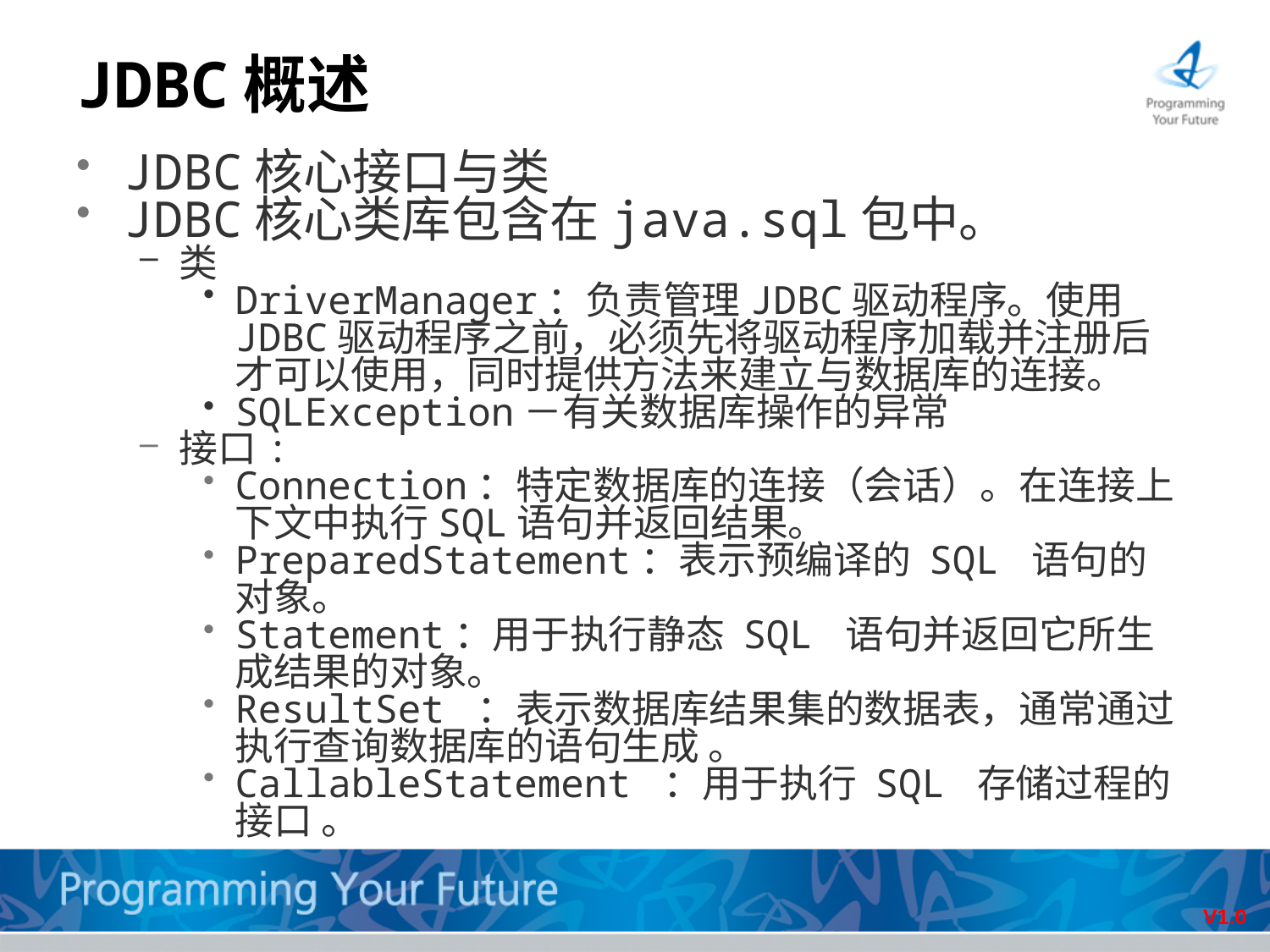

# JDBC概述
JDBC核心接口与类
JDBC核心类库包含在java.sql包中。
类
DriverManager：负责管理JDBC驱动程序。使用JDBC驱动程序之前，必须先将驱动程序加载并注册后才可以使用，同时提供方法来建立与数据库的连接。
SQLException－有关数据库操作的异常
接口:
Connection：特定数据库的连接（会话）。在连接上下文中执行SQL语句并返回结果。
PreparedStatement：表示预编译的 SQL 语句的对象。
Statement：用于执行静态 SQL 语句并返回它所生成结果的对象。
ResultSet ：表示数据库结果集的数据表，通常通过执行查询数据库的语句生成 。
CallableStatement ：用于执行 SQL 存储过程的接口 。